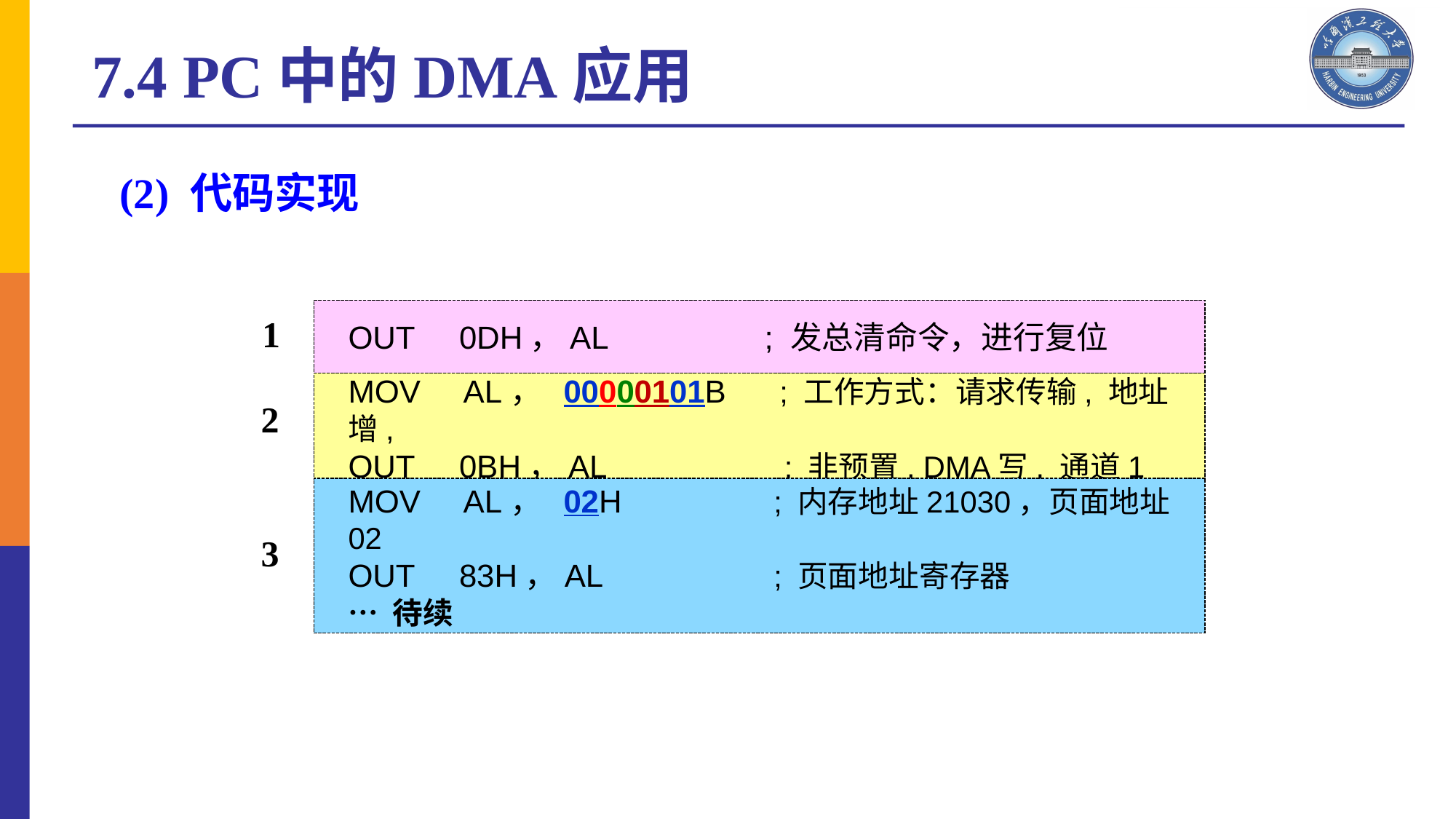

7.4 PC中的DMA应用
(2) 代码实现
OUT     0DH，AL	          ; 发总清命令，进行复位

1
MOV     AL，  00000101B      ; 工作方式：请求传输, 地址增,
OUT     0BH，AL                    ; 非预置, DMA写, 通道1
2
MOV     AL，  02H	           ; 内存地址21030，页面地址02
OUT     83H，AL 	           ; 页面地址寄存器
… 待续
3